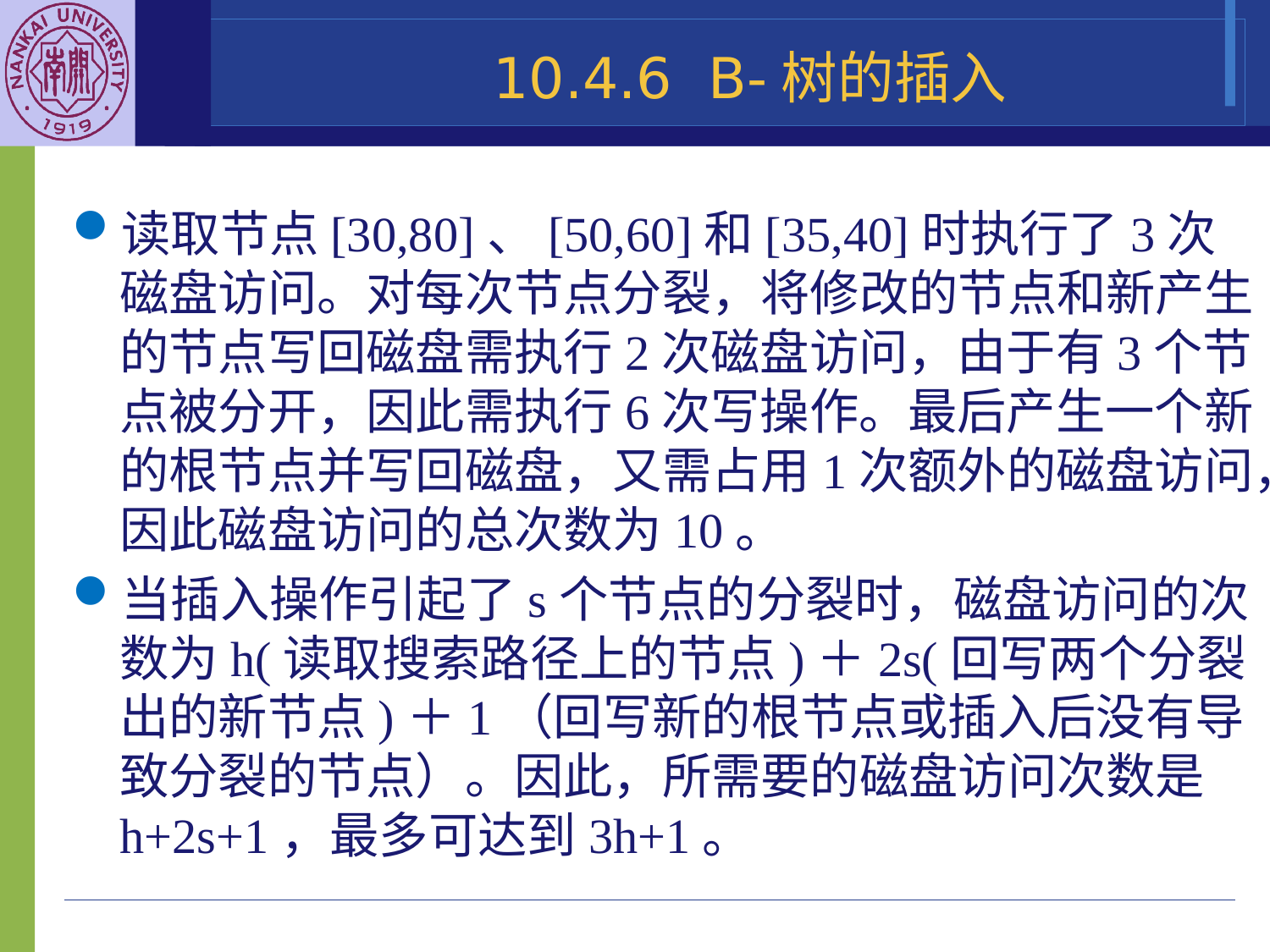

10.4.6  B-树的插入
读取节点[30,80]、[50,60]和[35,40]时执行了3次磁盘访问。对每次节点分裂，将修改的节点和新产生的节点写回磁盘需执行2次磁盘访问，由于有3个节点被分开，因此需执行6次写操作。最后产生一个新的根节点并写回磁盘，又需占用1次额外的磁盘访问，因此磁盘访问的总次数为10。
当插入操作引起了s个节点的分裂时，磁盘访问的次数为h(读取搜索路径上的节点)＋2s(回写两个分裂出的新节点)＋1（回写新的根节点或插入后没有导致分裂的节点）。因此，所需要的磁盘访问次数是h+2s+1，最多可达到3h+1。
64